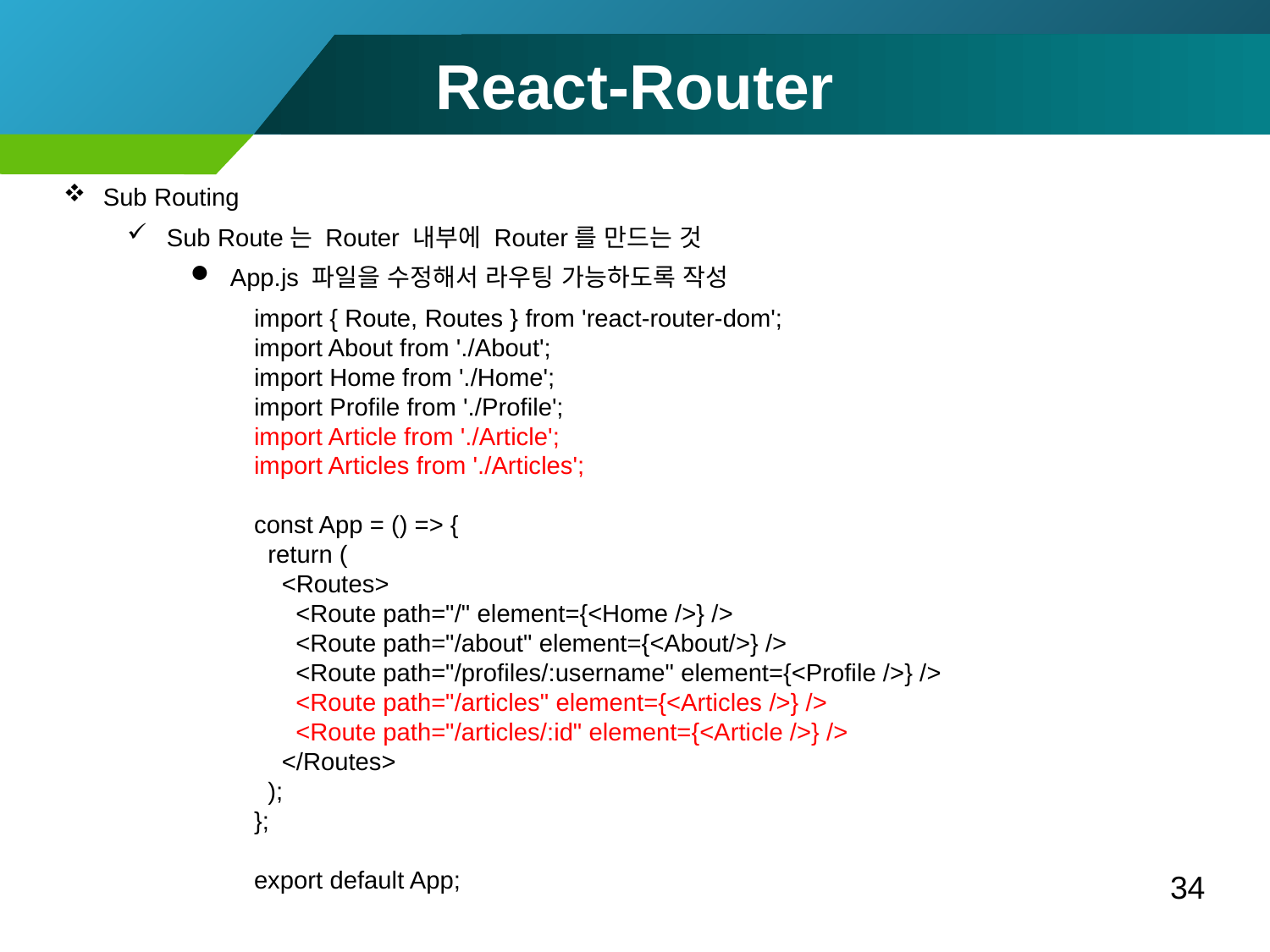

React-Router
Sub Routing
Sub Route는 Router 내부에 Router를 만드는 것
App.js 파일을 수정해서 라우팅 가능하도록 작성
import { Route, Routes } from 'react-router-dom';
import About from './About';
import Home from './Home';
import Profile from './Profile';
import Article from './Article';
import Articles from './Articles';

const App = () => {
  return (
    <Routes>
      <Route path="/" element={<Home />} />
      <Route path="/about" element={<About/>} />
      <Route path="/profiles/:username" element={<Profile />} />
      <Route path="/articles" element={<Articles />} />
      <Route path="/articles/:id" element={<Article />} />
    </Routes>
  );
};

export default App;
34